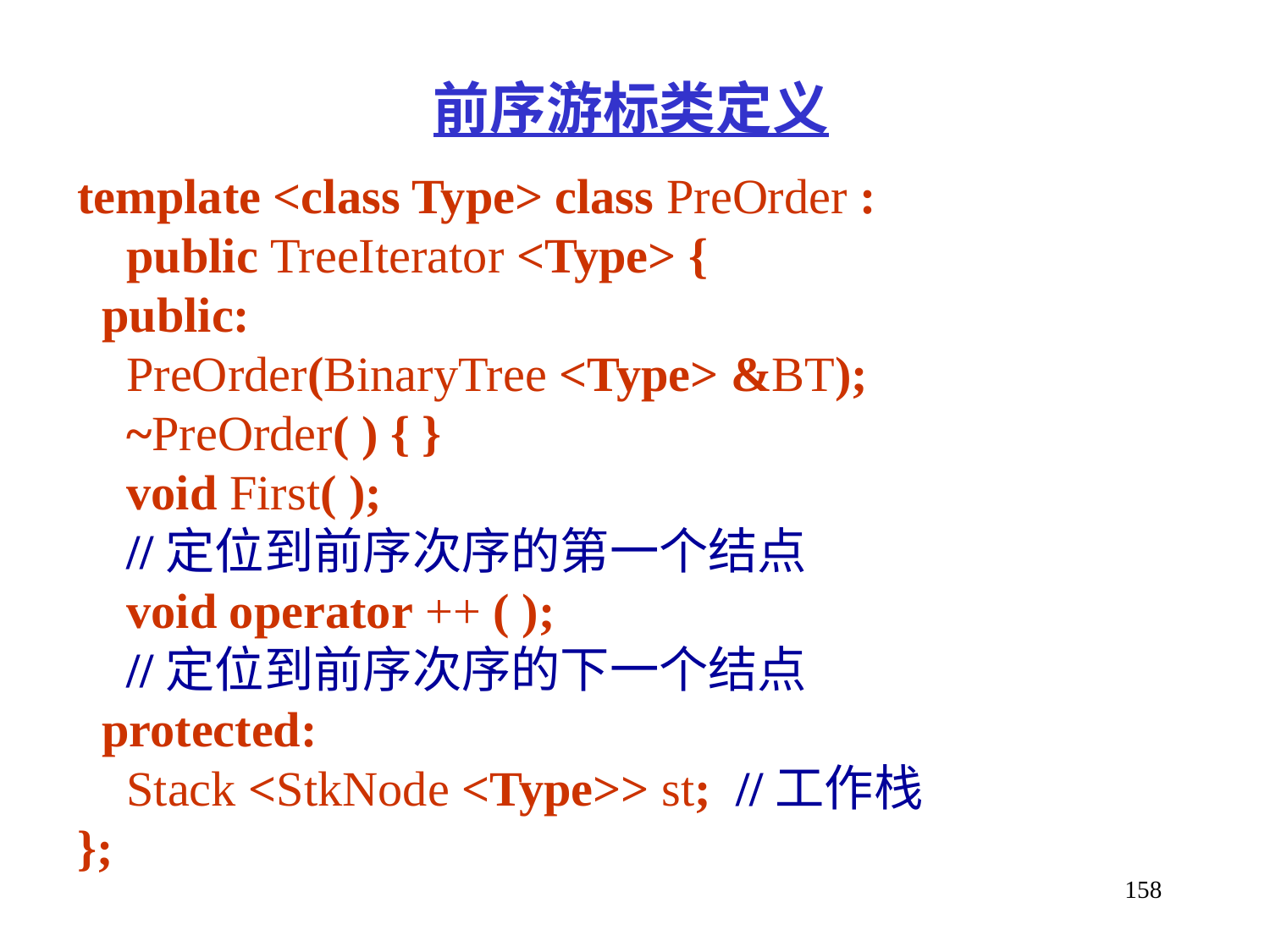

前序游标类定义
template <class Type> class PreOrder :
    public TreeIterator <Type> {
  public:
    PreOrder(BinaryTree <Type> &BT);
    ~PreOrder( ) { }
    void First( );
    //定位到前序次序的第一个结点
    void operator ++ ( );
    //定位到前序次序的下一个结点
  protected:
    Stack <StkNode <Type>> st;  //工作栈
};
158